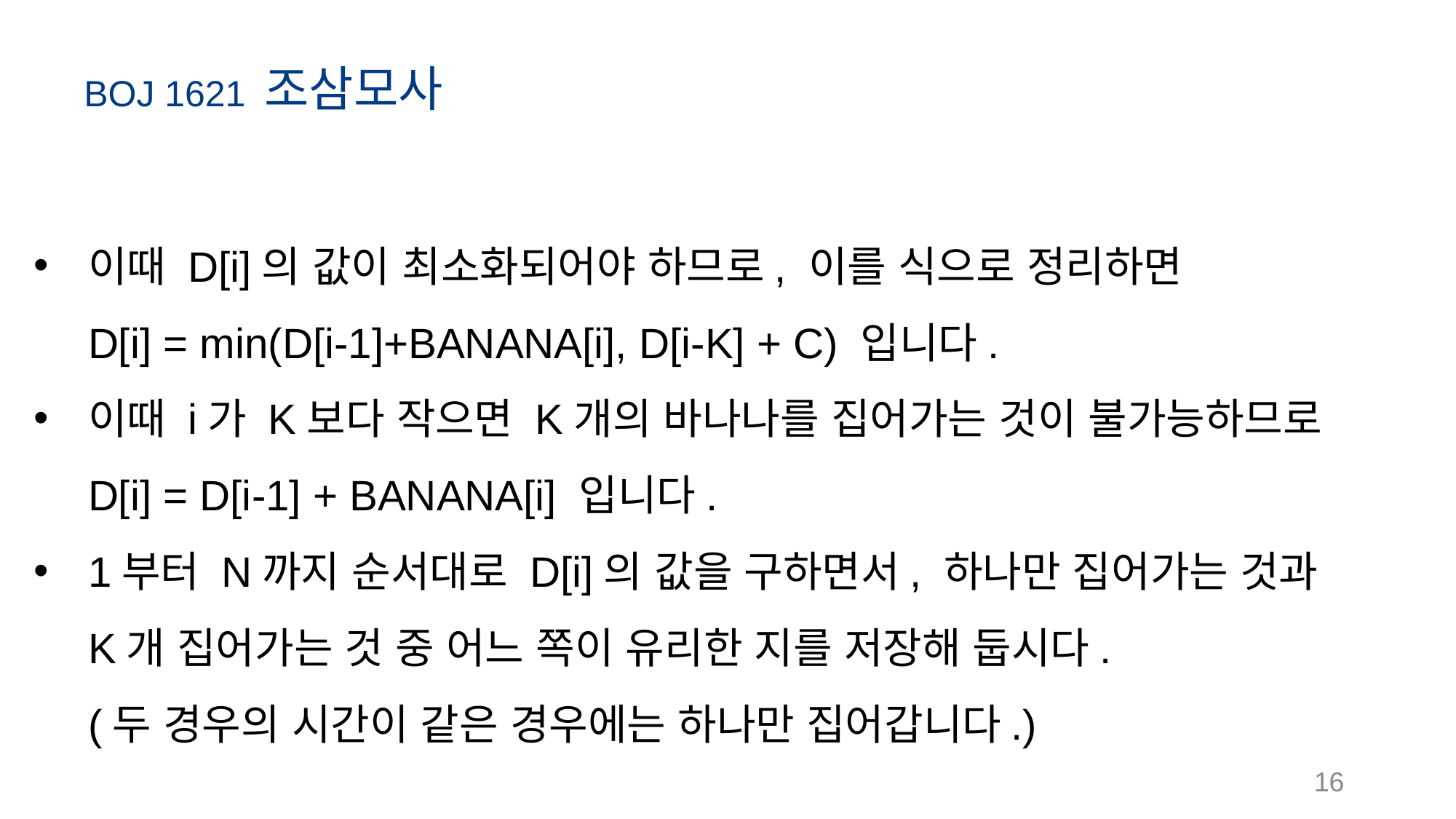

BOJ 1621 조삼모사
이때 D[i]의 값이 최소화되어야 하므로, 이를 식으로 정리하면
D[i] = min(D[i-1]+BANANA[i], D[i-K] + C) 입니다.
이때 i가 K보다 작으면 K개의 바나나를 집어가는 것이 불가능하므로
D[i] = D[i-1] + BANANA[i] 입니다.
1부터 N까지 순서대로 D[i]의 값을 구하면서, 하나만 집어가는 것과
K개 집어가는 것 중 어느 쪽이 유리한 지를 저장해 둡시다.
(두 경우의 시간이 같은 경우에는 하나만 집어갑니다.)
16